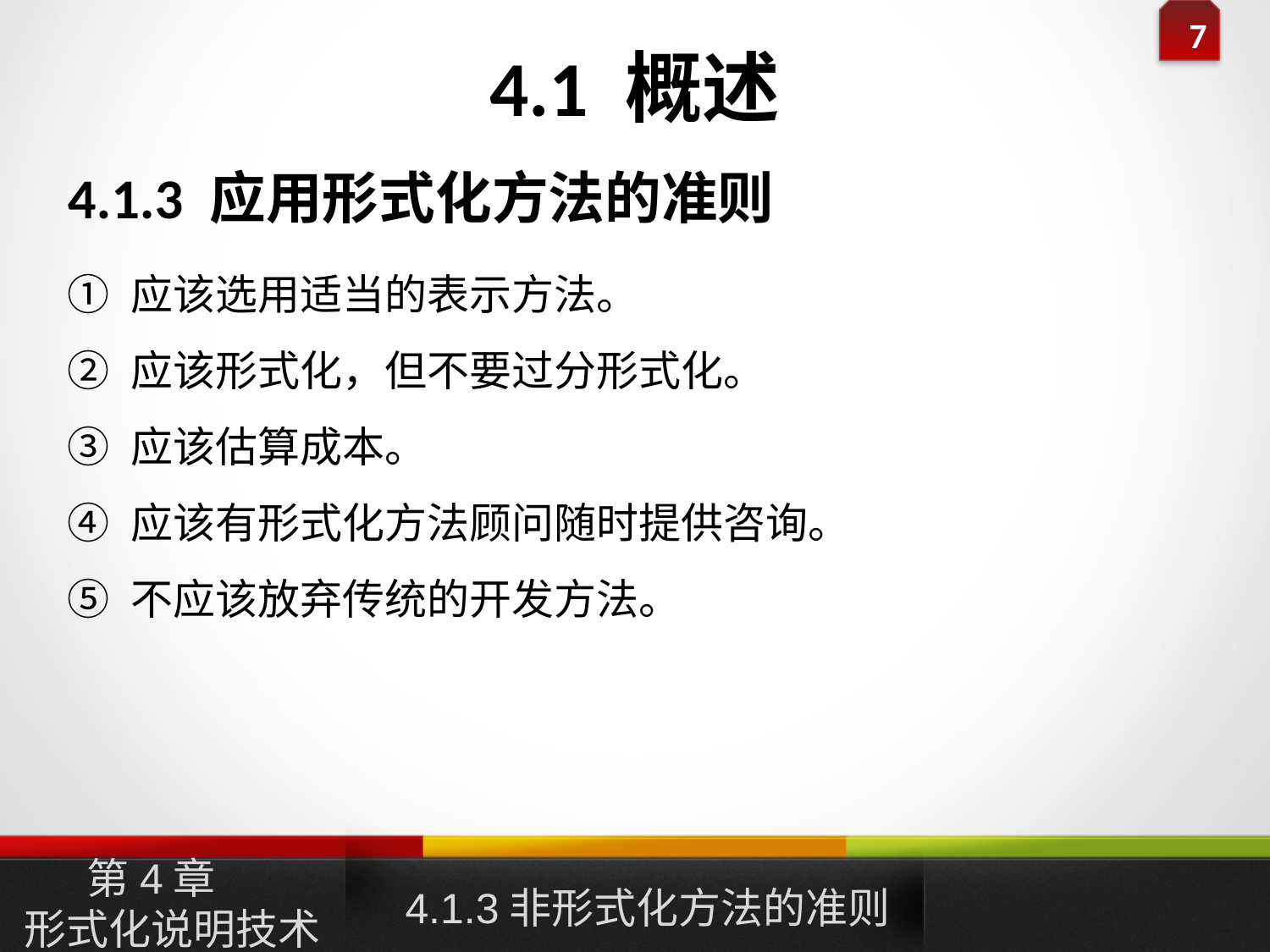

# 4.1 概述
4.1.3 应用形式化方法的准则
应该选用适当的表示方法。
应该形式化，但不要过分形式化。
应该估算成本。
应该有形式化方法顾问随时提供咨询。
不应该放弃传统的开发方法。
第4章
形式化说明技术
4.1.3非形式化方法的准则